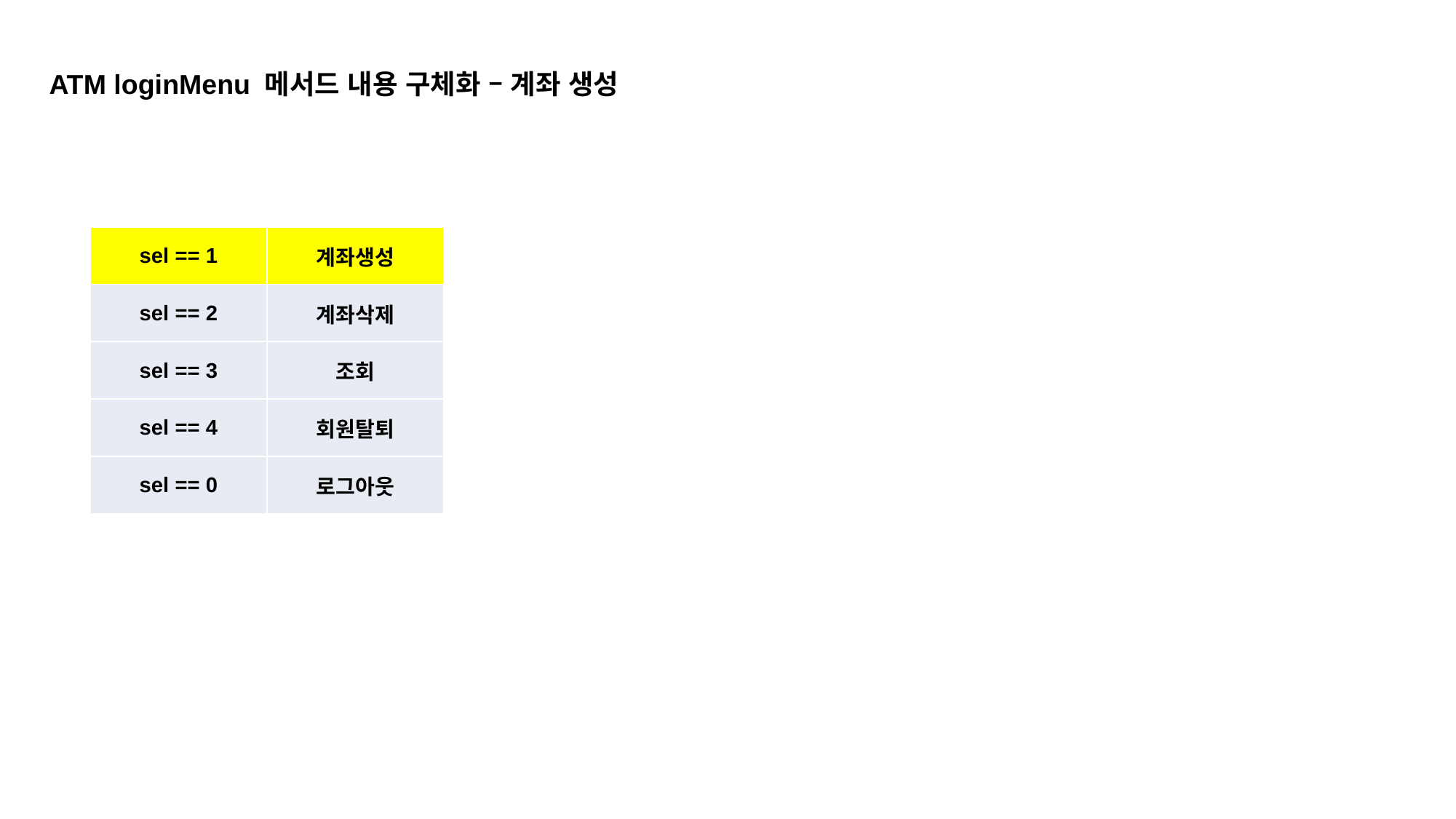

ATM loginMenu 메서드 내용 구체화 – 계좌 생성
| sel == 1 | 계좌생성 |
| --- | --- |
| sel == 2 | 계좌삭제 |
| sel == 3 | 조회 |
| sel == 4 | 회원탈퇴 |
| sel == 0 | 로그아웃 |